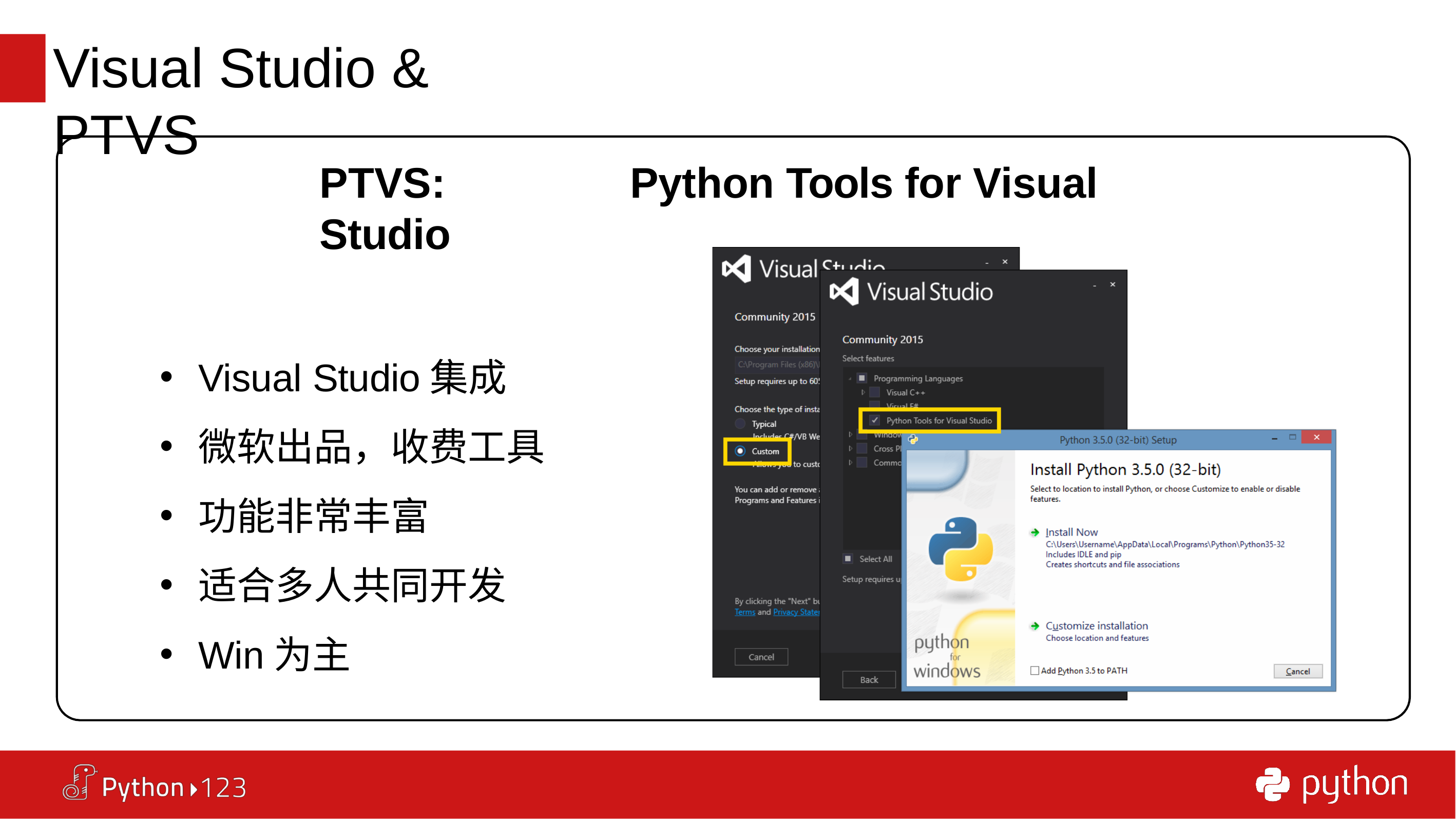

# Visual Studio &	PTVS

PTVS:	Python Tools for Visual Studio

Visual Studio集成
微软出品，收费工具
功能非常丰富
适合多人共同开发
Win为主